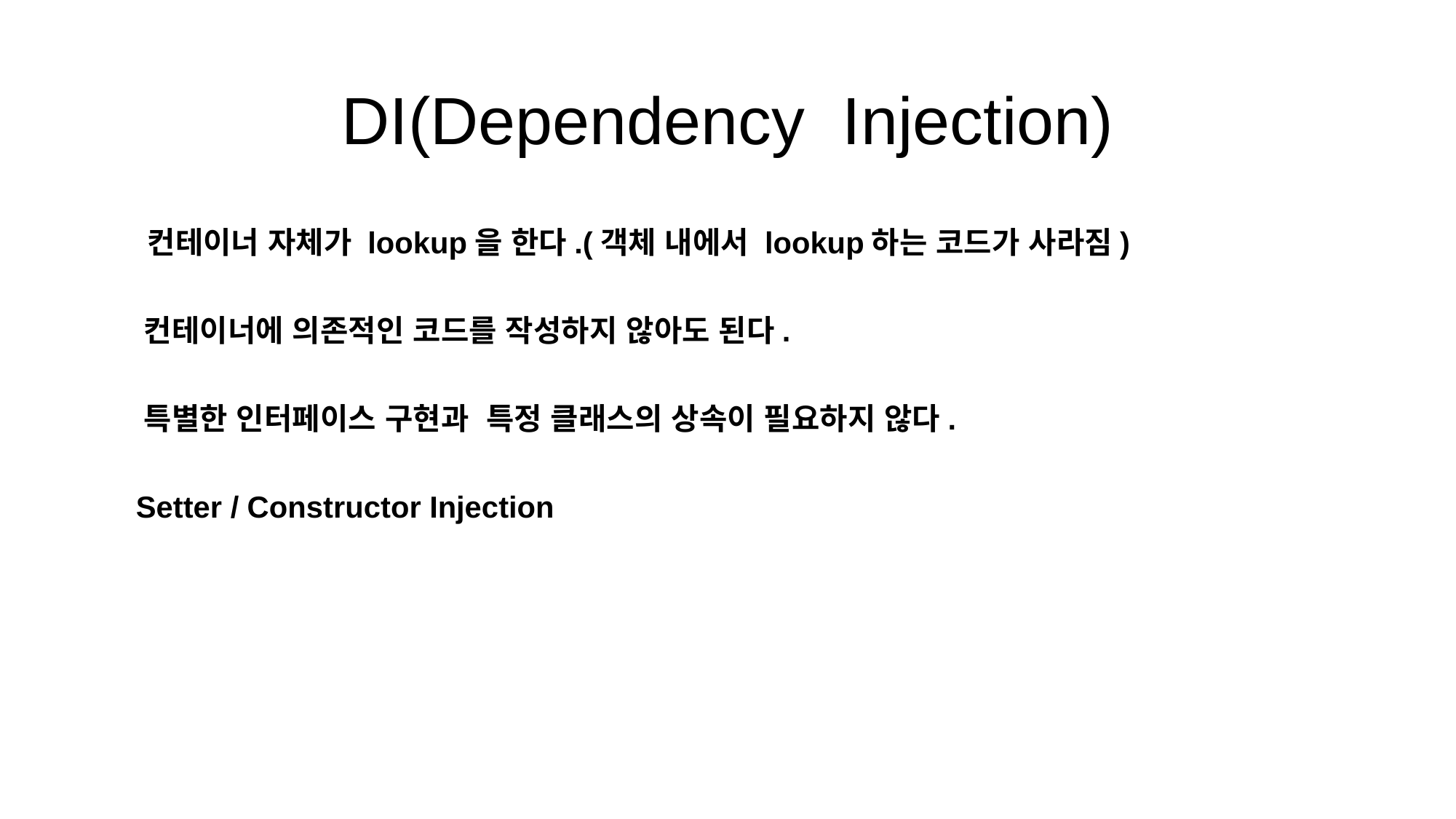

# DI(Dependency  Injection)
	컨테이너 자체가 lookup을 한다.(객체 내에서 lookup하는 코드가 사라짐)

   컨테이너에 의존적인 코드를 작성하지 않아도 된다.

   특별한 인터페이스 구현과  특정 클래스의 상속이 필요하지 않다.

   Setter / Constructor Injection